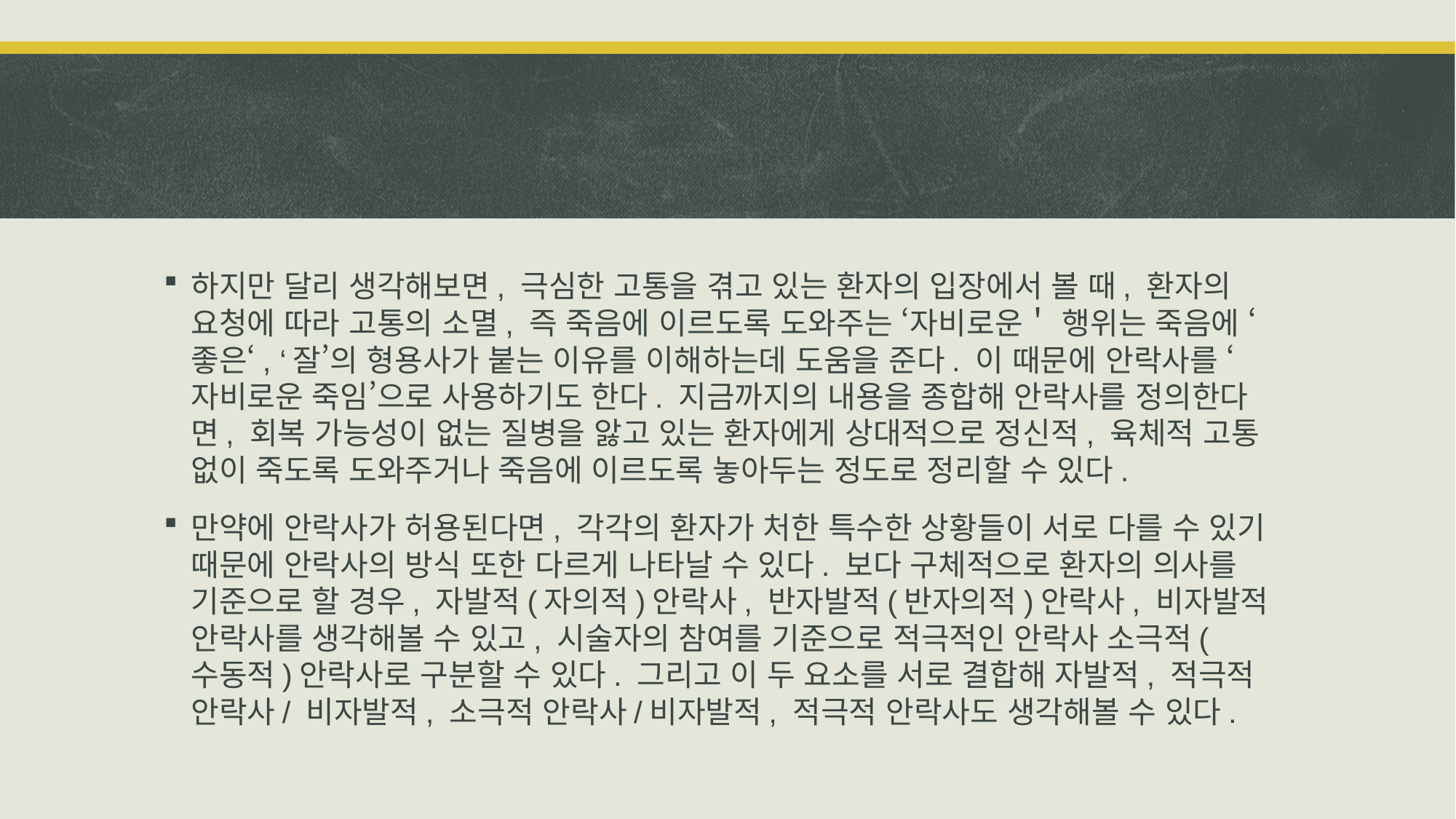

#
하지만 달리 생각해보면, 극심한 고통을 겪고 있는 환자의 입장에서 볼 때, 환자의 요청에 따라 고통의 소멸, 즉 죽음에 이르도록 도와주는 ‘자비로운＇ 행위는 죽음에 ‘좋은‘, ‘잘’의 형용사가 붙는 이유를 이해하는데 도움을 준다. 이 때문에 안락사를 ‘자비로운 죽임’으로 사용하기도 한다. 지금까지의 내용을 종합해 안락사를 정의한다면, 회복 가능성이 없는 질병을 앓고 있는 환자에게 상대적으로 정신적, 육체적 고통 없이 죽도록 도와주거나 죽음에 이르도록 놓아두는 정도로 정리할 수 있다.
만약에 안락사가 허용된다면, 각각의 환자가 처한 특수한 상황들이 서로 다를 수 있기 때문에 안락사의 방식 또한 다르게 나타날 수 있다. 보다 구체적으로 환자의 의사를 기준으로 할 경우, 자발적(자의적)안락사, 반자발적(반자의적)안락사, 비자발적 안락사를 생각해볼 수 있고, 시술자의 참여를 기준으로 적극적인 안락사 소극적(수동적)안락사로 구분할 수 있다. 그리고 이 두 요소를 서로 결합해 자발적, 적극적 안락사/ 비자발적, 소극적 안락사/비자발적, 적극적 안락사도 생각해볼 수 있다.